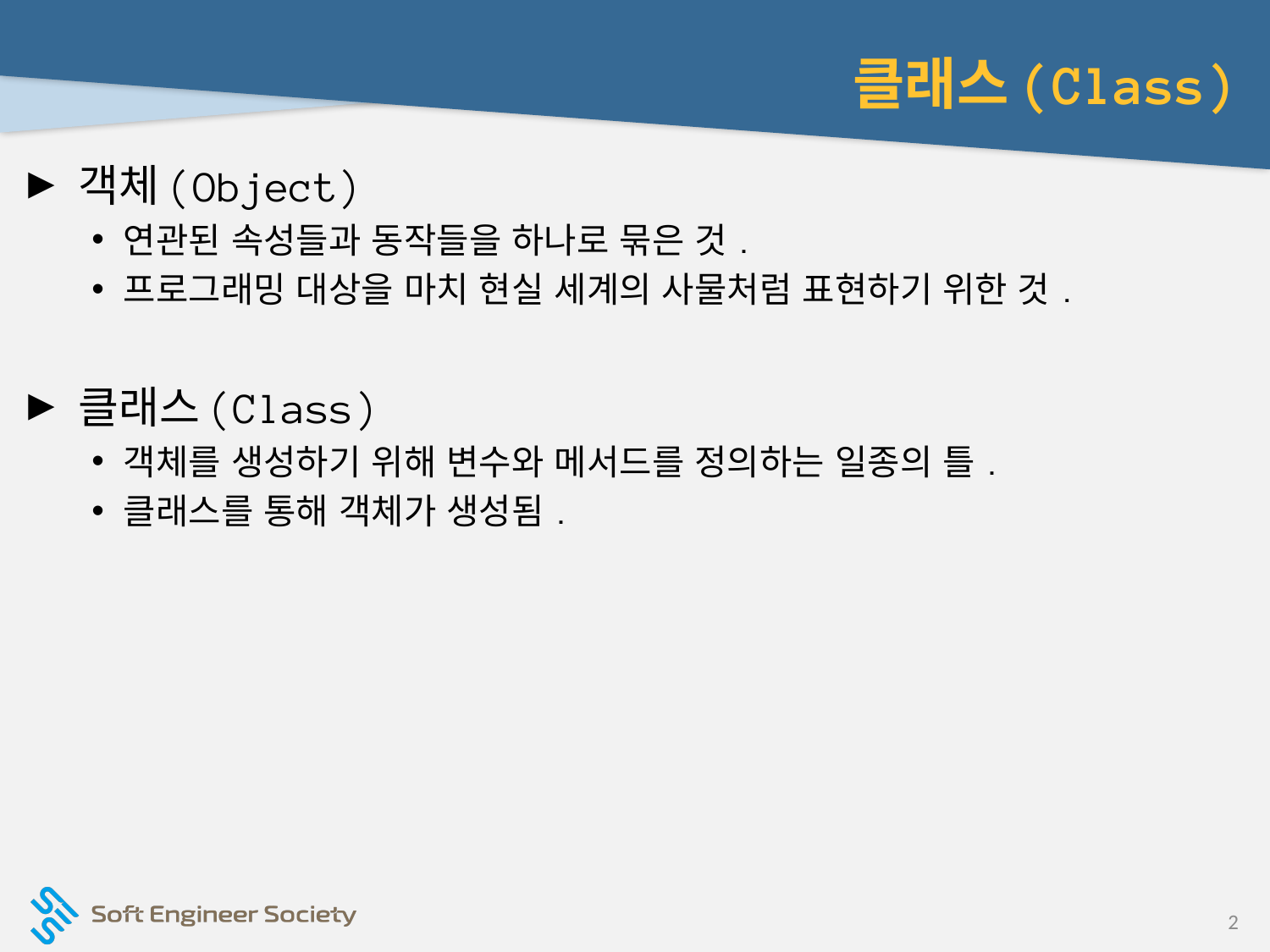

# 클래스(Class)
객체(Object)
연관된 속성들과 동작들을 하나로 묶은 것.
프로그래밍 대상을 마치 현실 세계의 사물처럼 표현하기 위한 것.

클래스(Class)
객체를 생성하기 위해 변수와 메서드를 정의하는 일종의 틀.
클래스를 통해 객체가 생성됨.
2